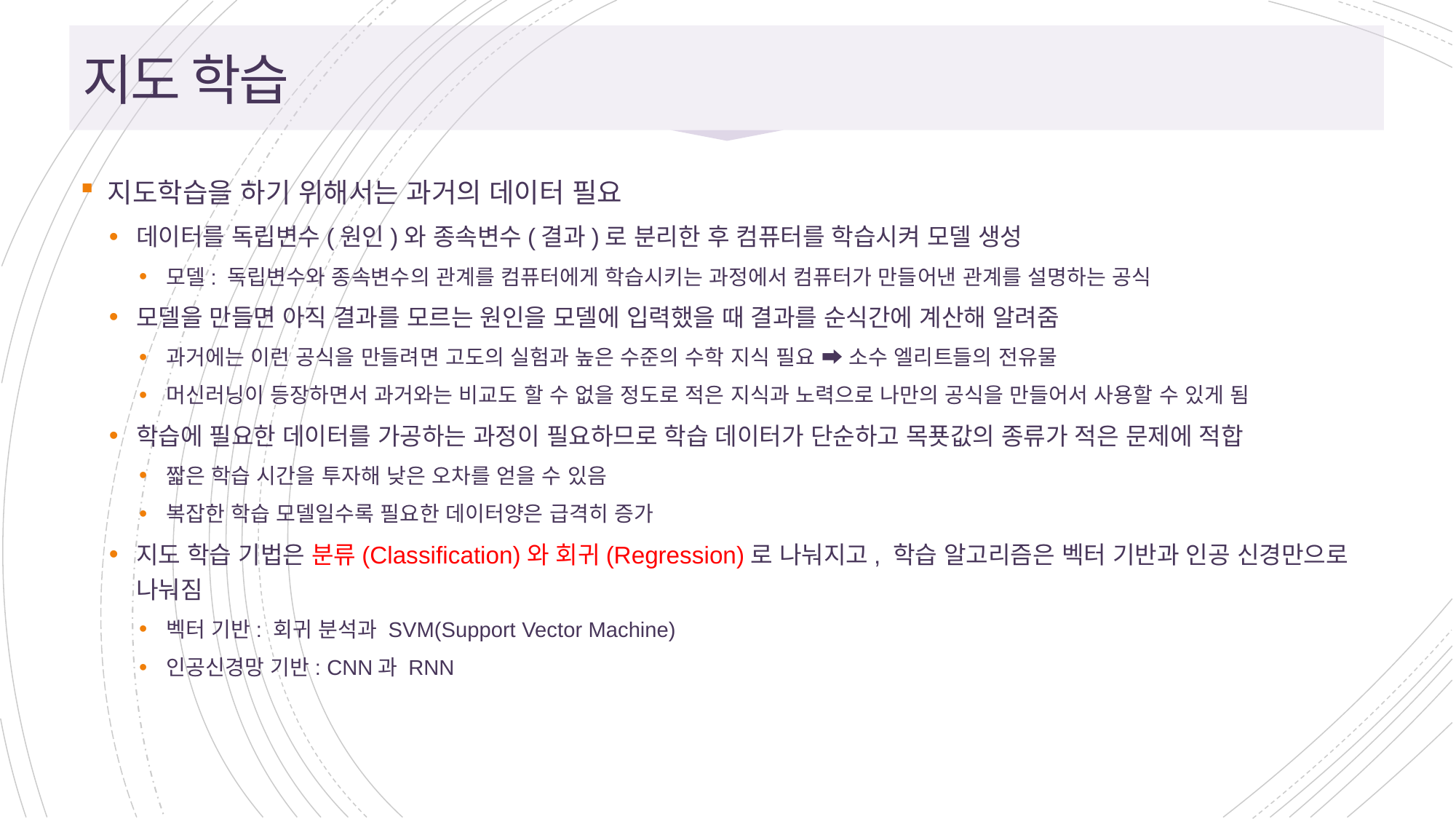

# 지도 학습
지도학습을 하기 위해서는 과거의 데이터 필요
데이터를 독립변수(원인)와 종속변수(결과)로 분리한 후 컴퓨터를 학습시켜 모델 생성
모델: 독립변수와 종속변수의 관계를 컴퓨터에게 학습시키는 과정에서 컴퓨터가 만들어낸 관계를 설명하는 공식
모델을 만들면 아직 결과를 모르는 원인을 모델에 입력했을 때 결과를 순식간에 계산해 알려줌
과거에는 이런 공식을 만들려면 고도의 실험과 높은 수준의 수학 지식 필요 ➡ 소수 엘리트들의 전유물
머신러닝이 등장하면서 과거와는 비교도 할 수 없을 정도로 적은 지식과 노력으로 나만의 공식을 만들어서 사용할 수 있게 됨
학습에 필요한 데이터를 가공하는 과정이 필요하므로 학습 데이터가 단순하고 목푯값의 종류가 적은 문제에 적합
짧은 학습 시간을 투자해 낮은 오차를 얻을 수 있음
복잡한 학습 모델일수록 필요한 데이터양은 급격히 증가
지도 학습 기법은 분류(Classification)와 회귀(Regression)로 나눠지고, 학습 알고리즘은 벡터 기반과 인공 신경만으로 나눠짐
벡터 기반: 회귀 분석과 SVM(Support Vector Machine)
인공신경망 기반: CNN과 RNN